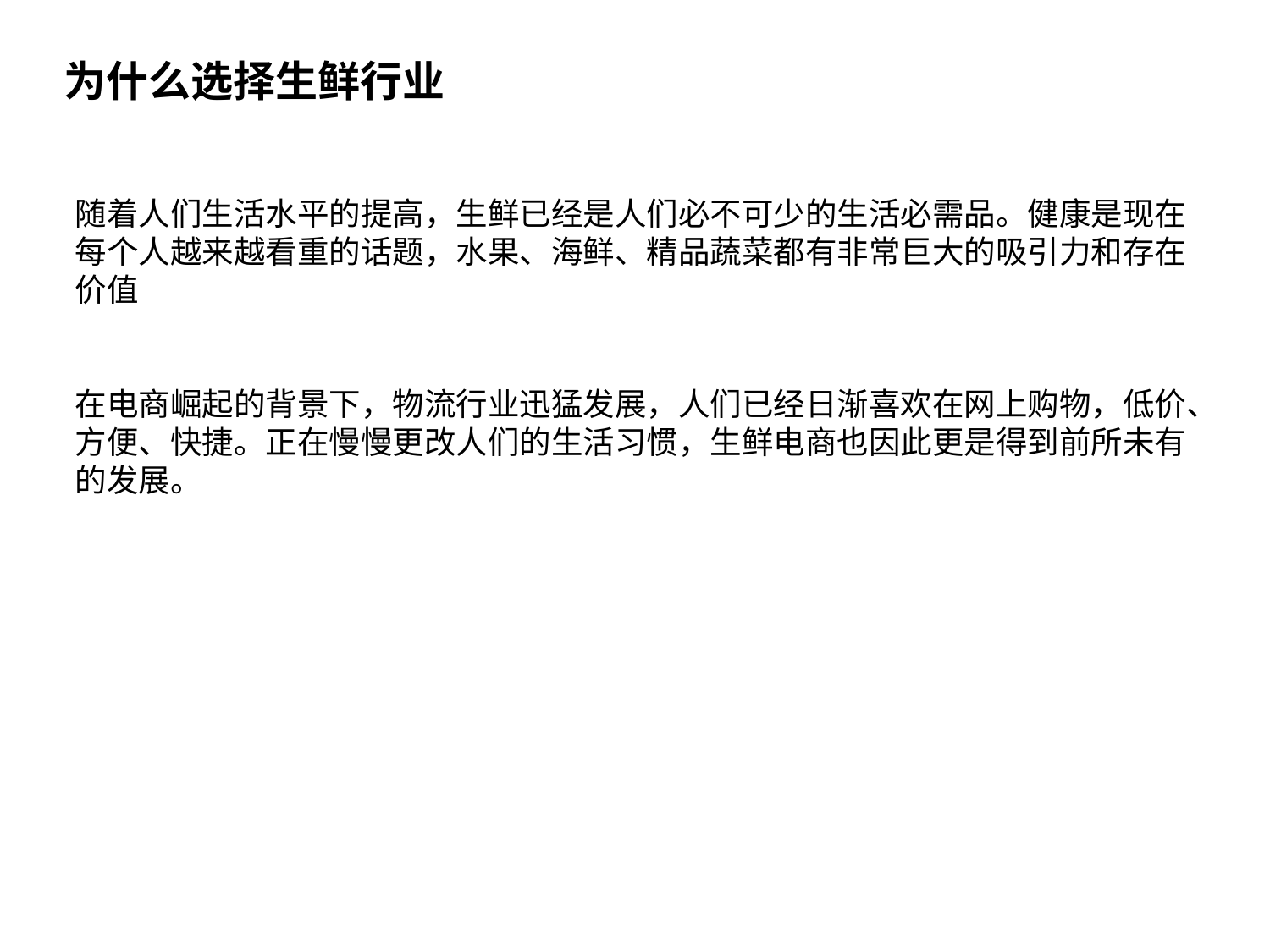

为什么选择生鲜行业
随着人们生活水平的提高，生鲜已经是人们必不可少的生活必需品。健康是现在每个人越来越看重的话题，水果、海鲜、精品蔬菜都有非常巨大的吸引力和存在价值

在电商崛起的背景下，物流行业迅猛发展，人们已经日渐喜欢在网上购物，低价、方便、快捷。正在慢慢更改人们的生活习惯，生鲜电商也因此更是得到前所未有的发展。